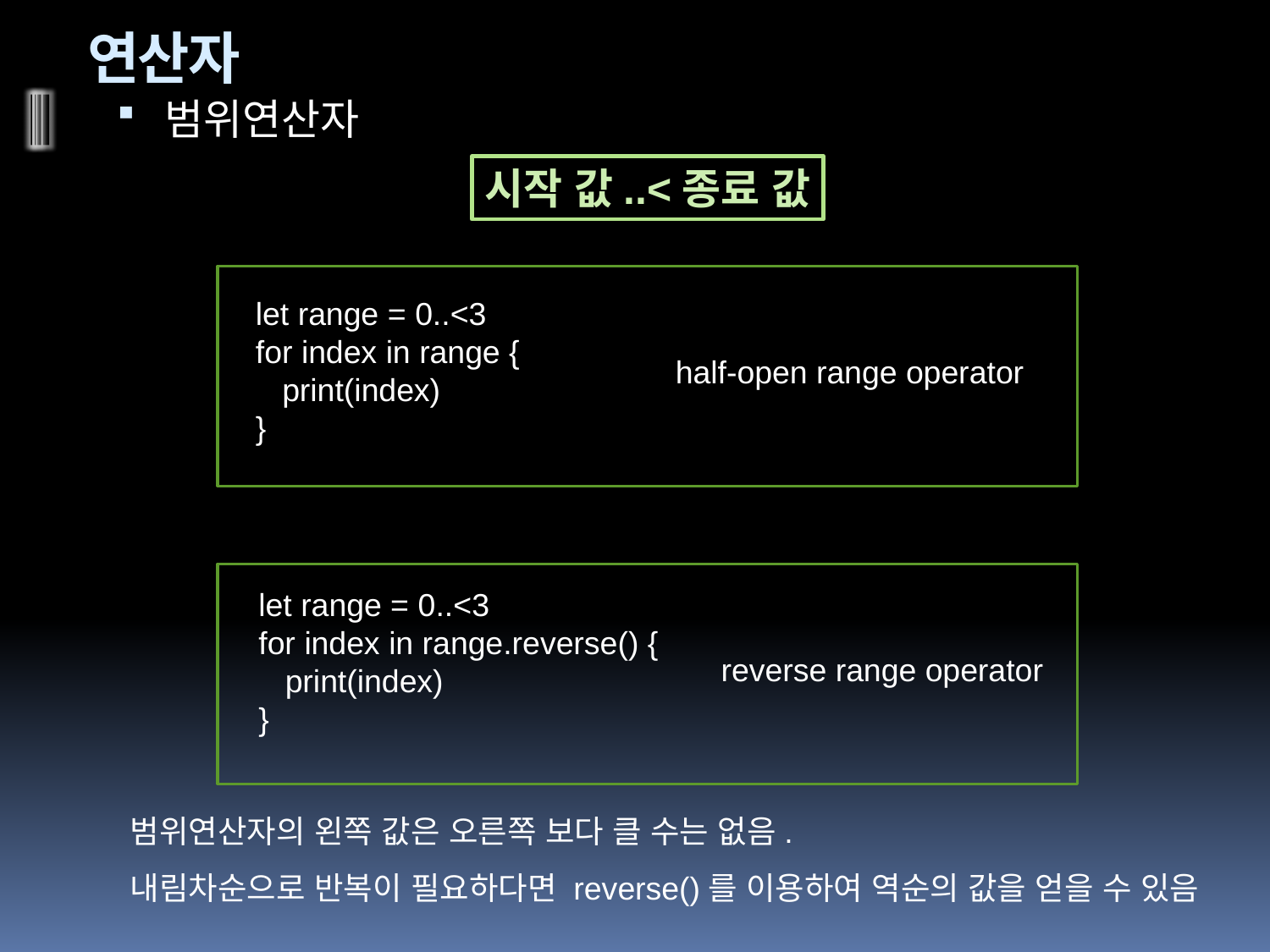

# 연산자
범위연산자
시작 값..<종료 값

let range = 0..<3
for index in range {
   print(index)
}
half-open range operator

let range = 0..<3
for index in range.reverse() {
   print(index)
}
reverse range operator
범위연산자의 왼쪽 값은 오른쪽 보다 클 수는 없음.
내림차순으로 반복이 필요하다면 reverse()를 이용하여 역순의 값을 얻을 수 있음